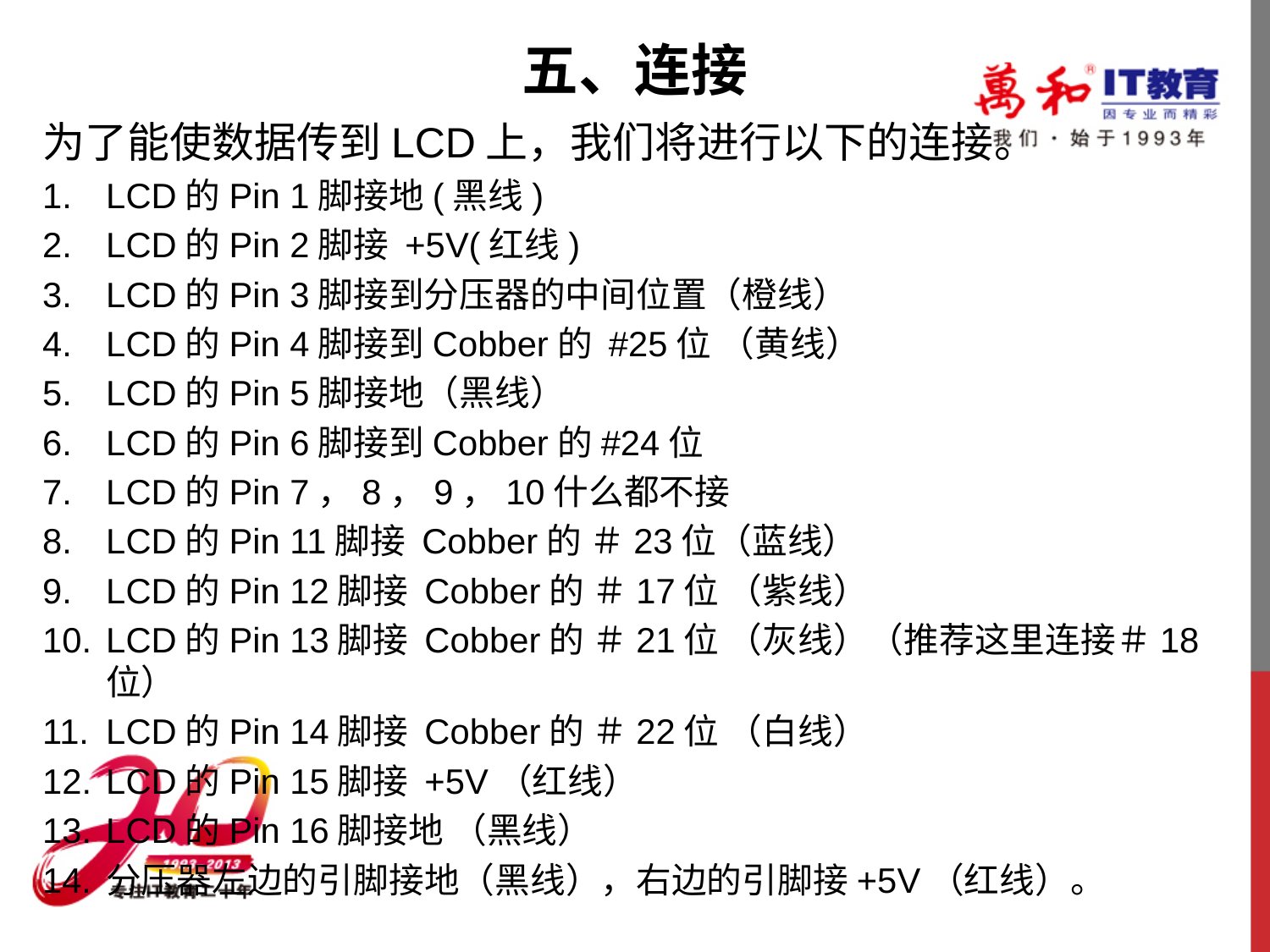

# 五、连接
为了能使数据传到LCD上，我们将进行以下的连接。
LCD的Pin 1脚接地(黑线)
LCD的Pin 2脚接 +5V(红线)
LCD的Pin 3脚接到分压器的中间位置（橙线）
LCD的Pin 4脚接到Cobber的 #25位 （黄线）
LCD的Pin 5脚接地（黑线）
LCD的Pin 6脚接到Cobber的#24位
LCD的Pin 7，8，9，10什么都不接
LCD的Pin 11脚接 Cobber的 ＃23位（蓝线）
LCD的Pin 12脚接 Cobber的 ＃17位 （紫线）
LCD的Pin 13脚接 Cobber的 ＃21位 （灰线）（推荐这里连接＃18位）
LCD的Pin 14脚接 Cobber的 ＃22位 （白线）
LCD的Pin 15脚接 +5V（红线）
LCD的Pin 16脚接地 （黑线）
分压器左边的引脚接地（黑线），右边的引脚接+5V（红线）。